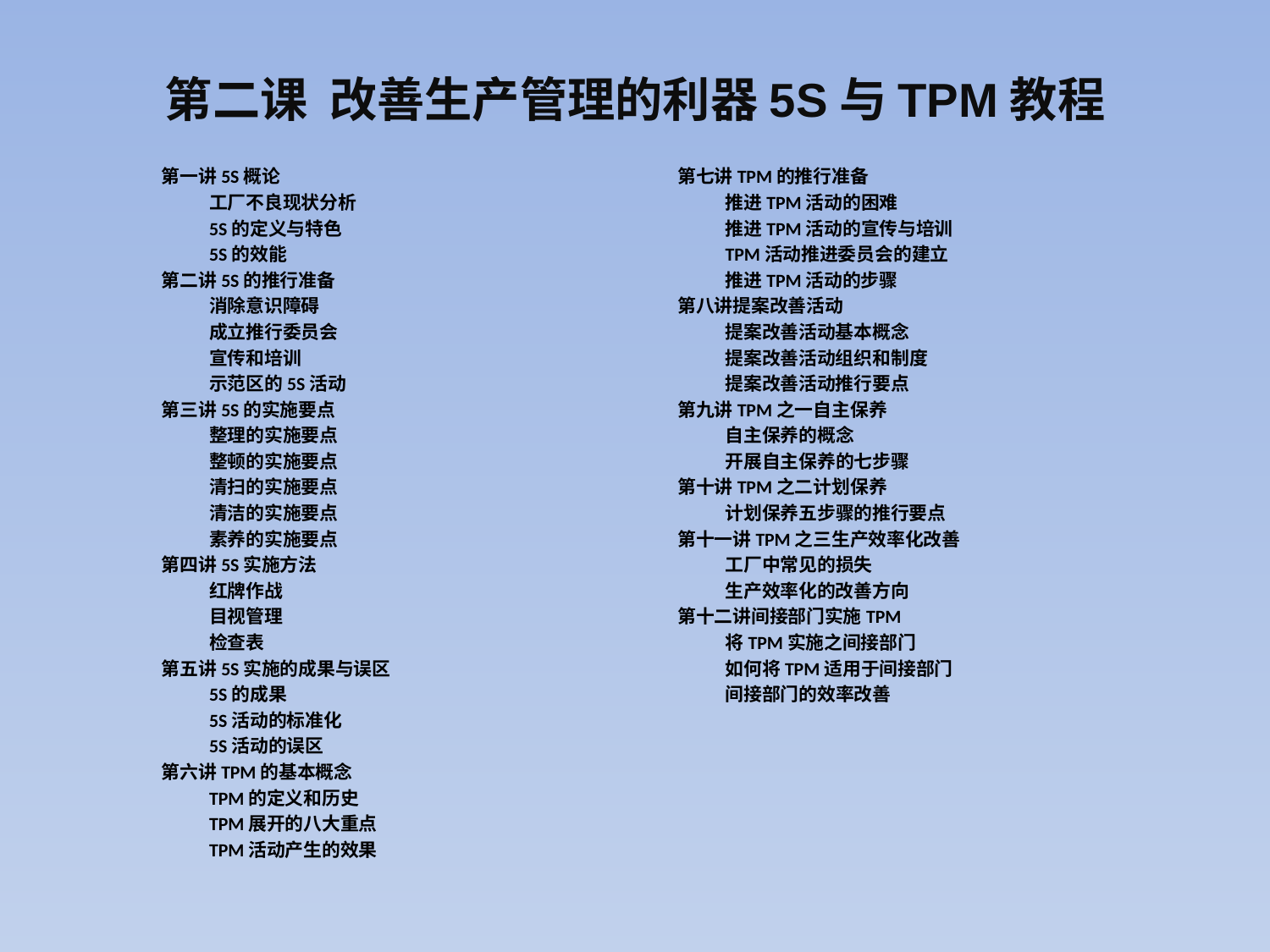

# 第二课  改善生产管理的利器5S与TPM教程
第一讲5S概论
	工厂不良现状分析
	5S的定义与特色
	5S的效能
第二讲5S的推行准备
	消除意识障碍
	成立推行委员会
	宣传和培训
	示范区的5S活动
第三讲5S的实施要点
	整理的实施要点
	整顿的实施要点
	清扫的实施要点
	清洁的实施要点
	素养的实施要点
第四讲5S实施方法
	红牌作战
	目视管理
	检查表
第五讲5S实施的成果与误区
	5S的成果
	5S活动的标准化
	5S活动的误区
第六讲TPM的基本概念
	TPM的定义和历史
	TPM展开的八大重点
	TPM活动产生的效果
第七讲TPM的推行准备
	推进TPM活动的困难
	推进TPM活动的宣传与培训
	TPM活动推进委员会的建立
	推进TPM活动的步骤
第八讲提案改善活动
	提案改善活动基本概念
	提案改善活动组织和制度
	提案改善活动推行要点
第九讲TPM之一自主保养
	自主保养的概念
	开展自主保养的七步骤
第十讲TPM之二计划保养
	计划保养五步骤的推行要点
第十一讲TPM之三生产效率化改善
	工厂中常见的损失
	生产效率化的改善方向
第十二讲间接部门实施TPM
	将TPM实施之间接部门
	如何将TPM适用于间接部门
	间接部门的效率改善